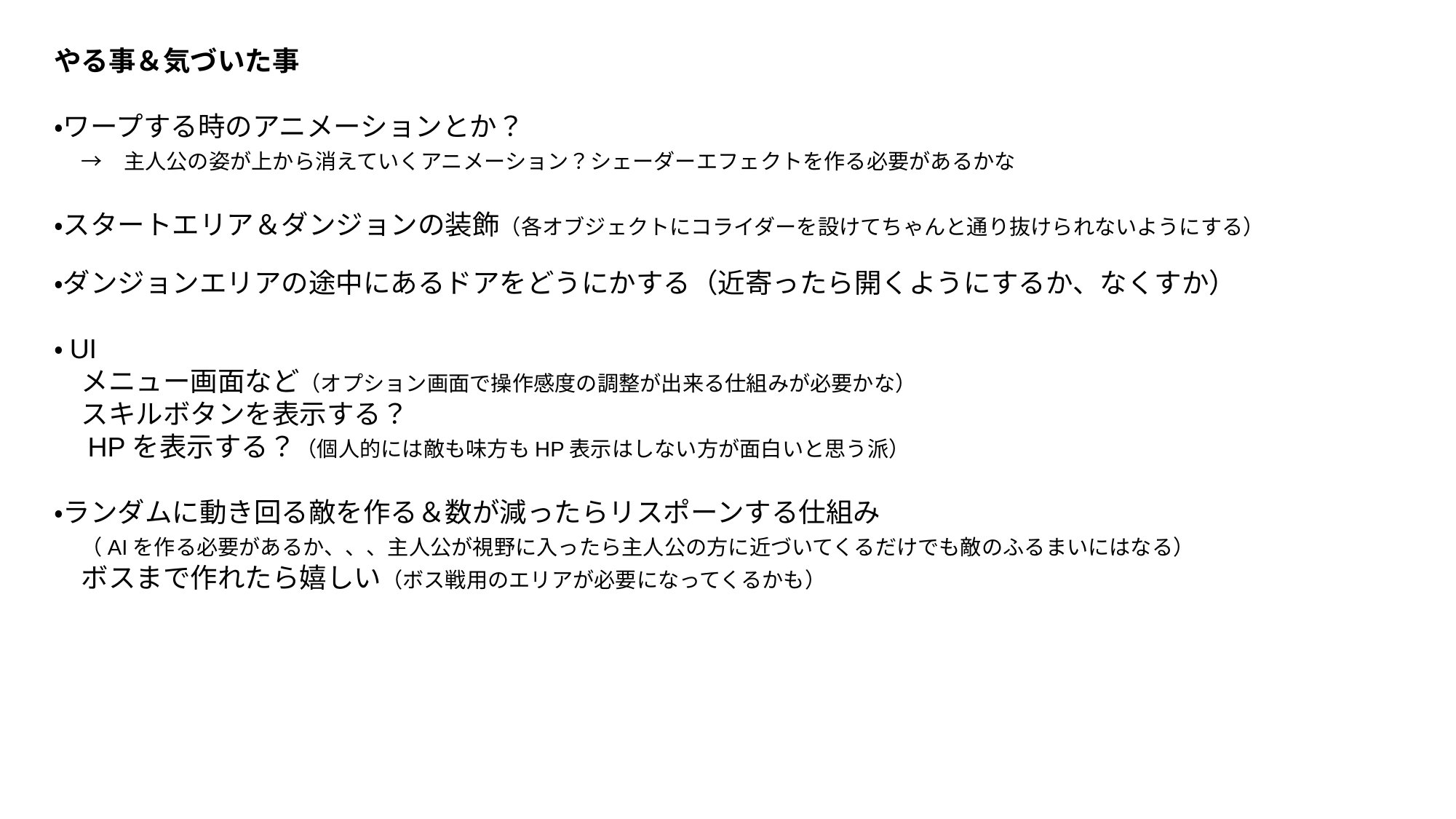

やる事＆気づいた事

・ワープする時のアニメーションとか？
　→　主人公の姿が上から消えていくアニメーション？シェーダーエフェクトを作る必要があるかな

・スタートエリア＆ダンジョンの装飾（各オブジェクトにコライダーを設けてちゃんと通り抜けられないようにする）

・ダンジョンエリアの途中にあるドアをどうにかする（近寄ったら開くようにするか、なくすか）

・UI
　メニュー画面など（オプション画面で操作感度の調整が出来る仕組みが必要かな）
　スキルボタンを表示する？
　HPを表示する？（個人的には敵も味方もHP表示はしない方が面白いと思う派）

・ランダムに動き回る敵を作る＆数が減ったらリスポーンする仕組み
　（AIを作る必要があるか、、、主人公が視野に入ったら主人公の方に近づいてくるだけでも敵のふるまいにはなる）
　ボスまで作れたら嬉しい（ボス戦用のエリアが必要になってくるかも）